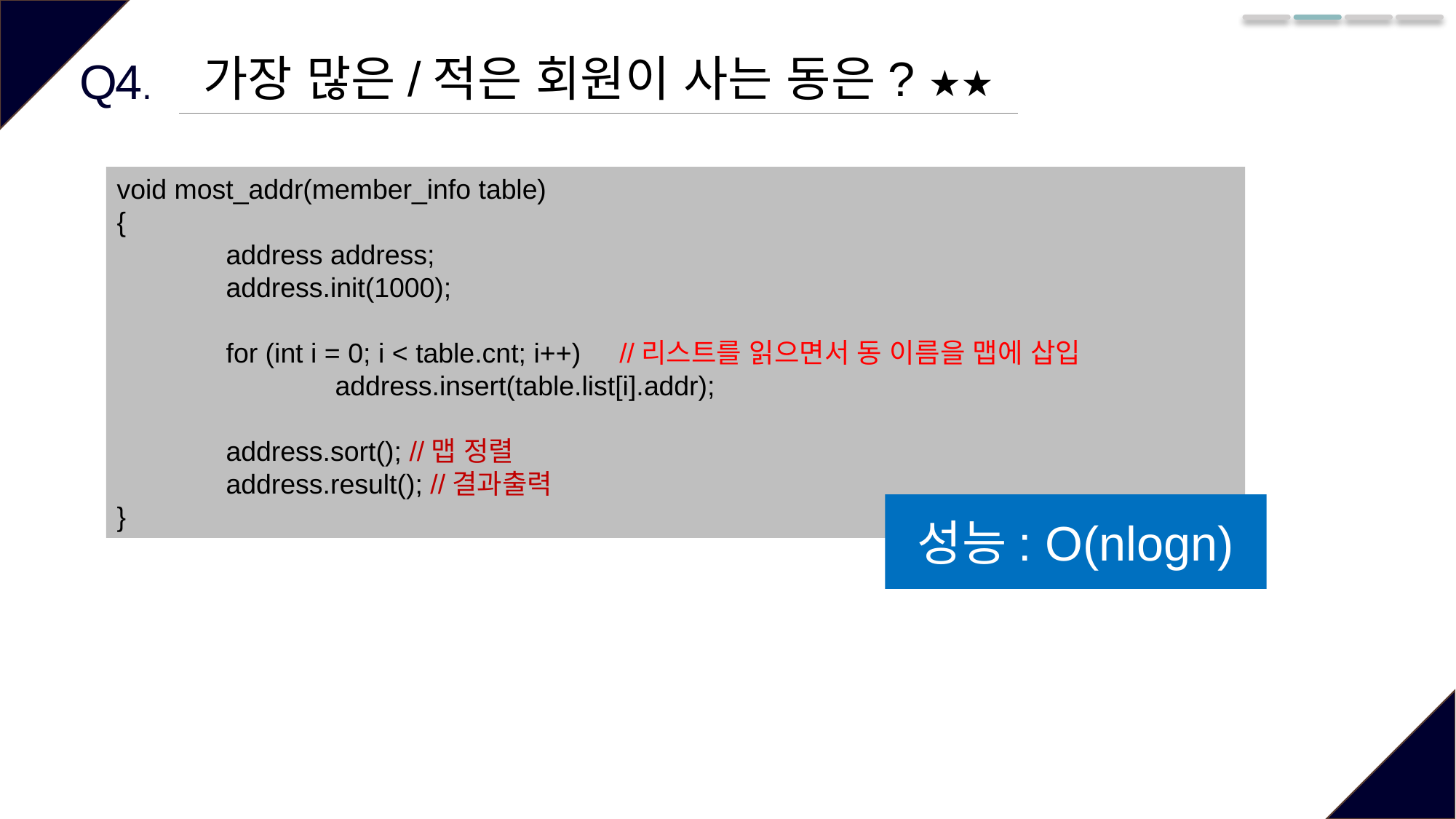

가장 많은/적은 회원이 사는 동은? ★★
Q4.
void most_addr(member_info table)
{
	address address;
	address.init(1000);

	for (int i = 0; i < table.cnt; i++)     //리스트를 읽으면서 동 이름을 맵에 삽입
		address.insert(table.list[i].addr);

 	address.sort(); //맵 정렬
	address.result(); //결과출력
}
성능: O(nlogn)